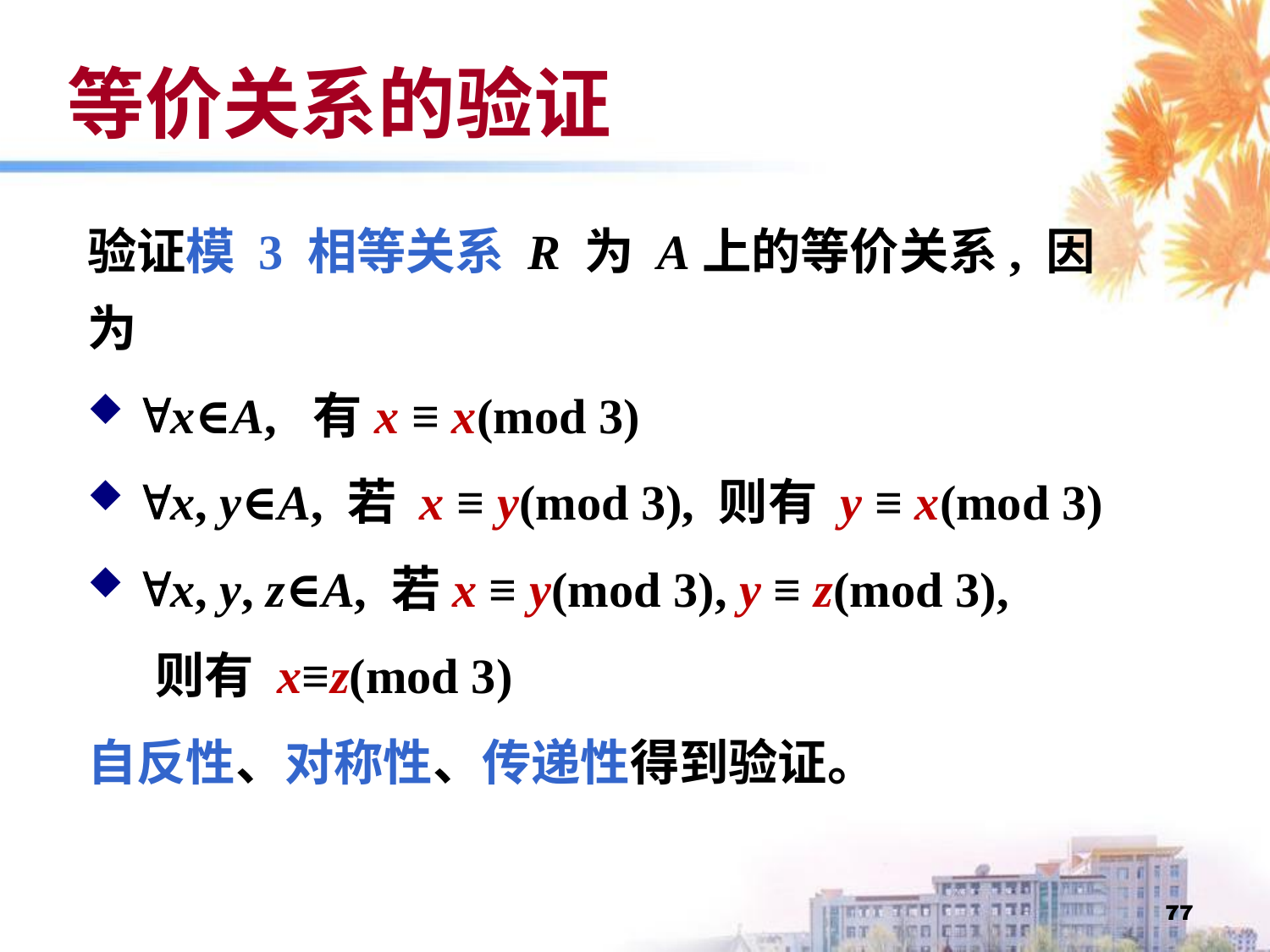

# 等价关系的验证
验证模 3 相等关系 R 为 A上的等价关系, 因为
∀x∈A,  有x ≡ x(mod 3)
∀x, y∈A, 若 x ≡ y(mod 3), 则有 y ≡ x(mod 3)
∀x, y, z∈A, 若x ≡ y(mod 3), y ≡ z(mod 3),
     则有 x≡z(mod 3)
自反性、对称性、传递性得到验证。

77